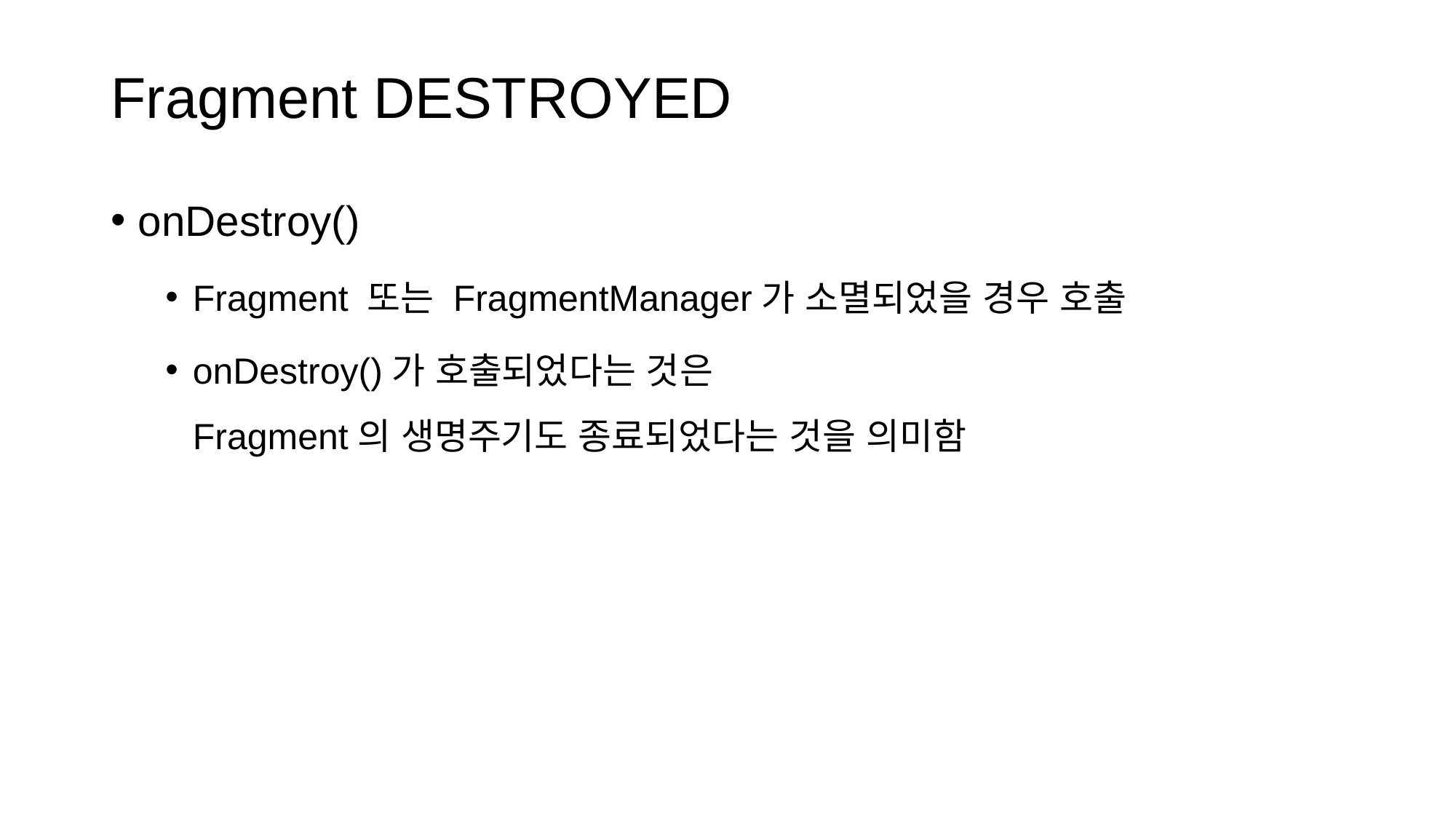

# Fragment DESTROYED
onDestroy()
Fragment 또는 FragmentManager가 소멸되었을 경우 호출
onDestroy()가 호출되었다는 것은
Fragment의 생명주기도 종료되었다는 것을 의미함